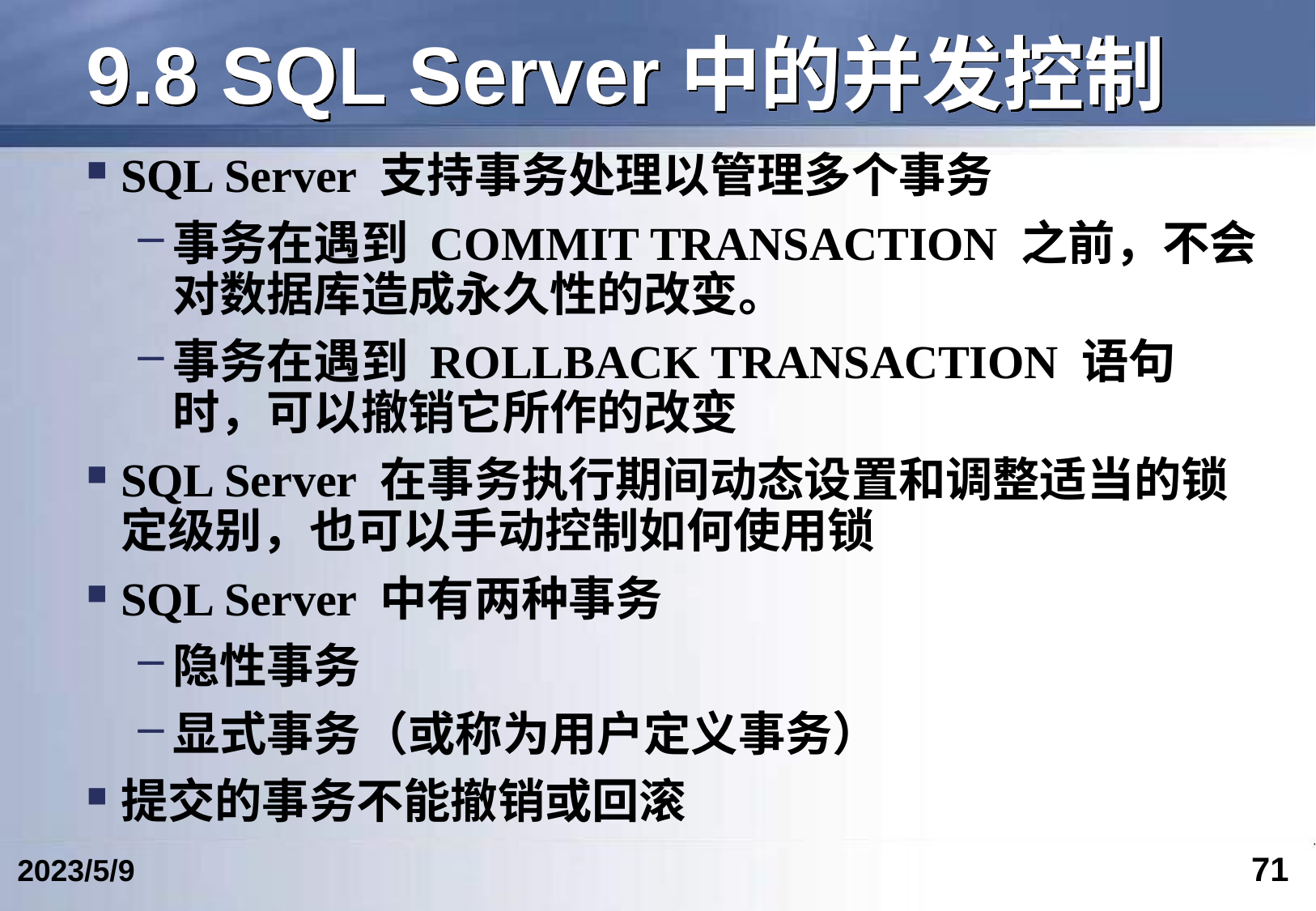

# 9.8 SQL Server中的并发控制
SQL Server 支持事务处理以管理多个事务
事务在遇到 COMMIT TRANSACTION 之前，不会对数据库造成永久性的改变。
事务在遇到 ROLLBACK TRANSACTION 语句时，可以撤销它所作的改变
SQL Server 在事务执行期间动态设置和调整适当的锁定级别，也可以手动控制如何使用锁
SQL Server 中有两种事务
隐性事务
显式事务（或称为用户定义事务）
提交的事务不能撤销或回滚
71
2023/5/9